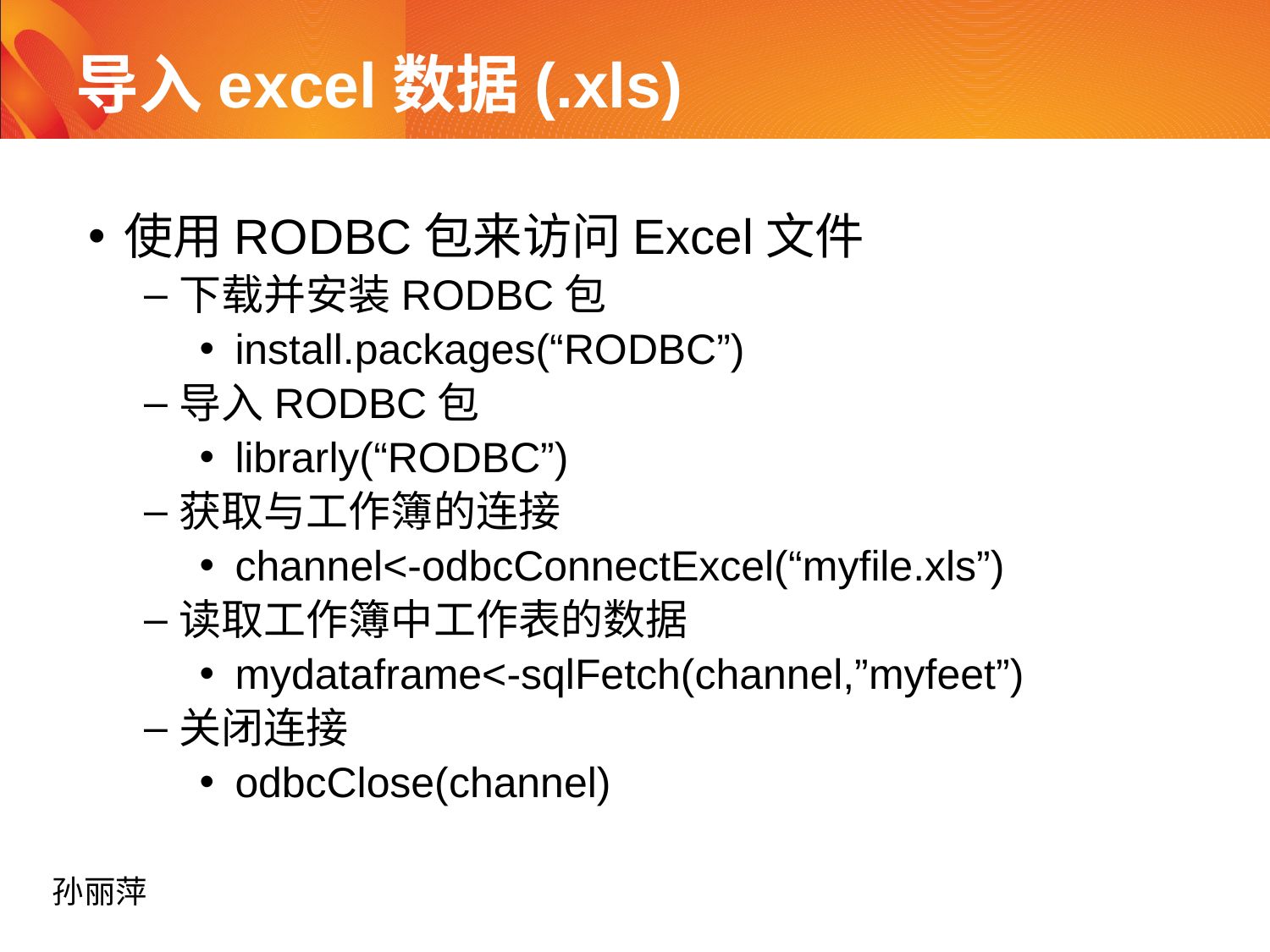

# 导入excel数据(.xls)
使用RODBC包来访问Excel文件
下载并安装RODBC包
install.packages(“RODBC”)
导入RODBC包
librarly(“RODBC”)
获取与工作簿的连接
channel<-odbcConnectExcel(“myfile.xls”)
读取工作簿中工作表的数据
mydataframe<-sqlFetch(channel,”myfeet”)
关闭连接
odbcClose(channel)

10